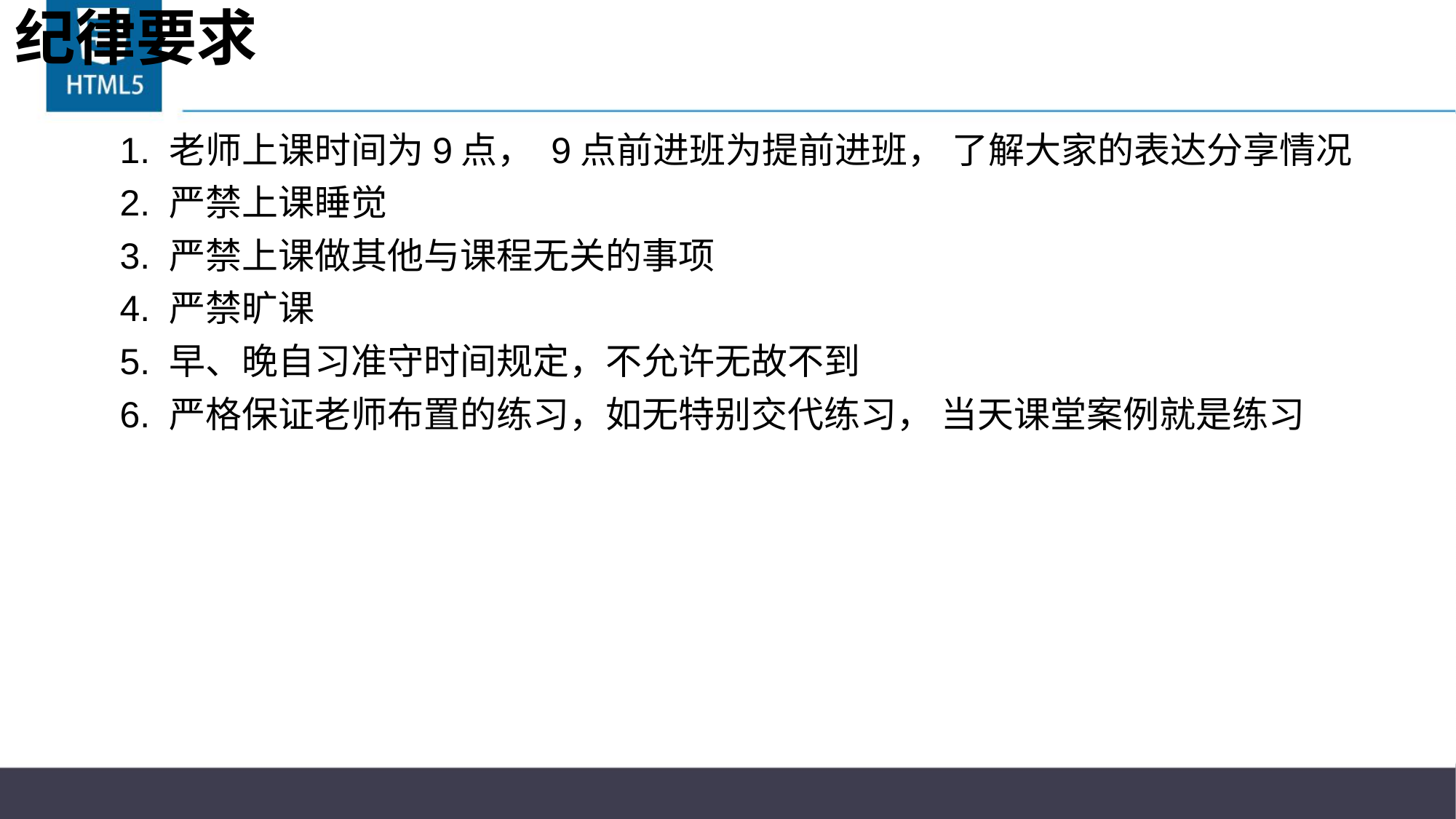

# 纪律要求
1. 老师上课时间为9点， 9点前进班为提前进班， 了解大家的表达分享情况
2. 严禁上课睡觉
3. 严禁上课做其他与课程无关的事项
4. 严禁旷课
5. 早、晚自习准守时间规定，不允许无故不到
6. 严格保证老师布置的练习，如无特别交代练习， 当天课堂案例就是练习